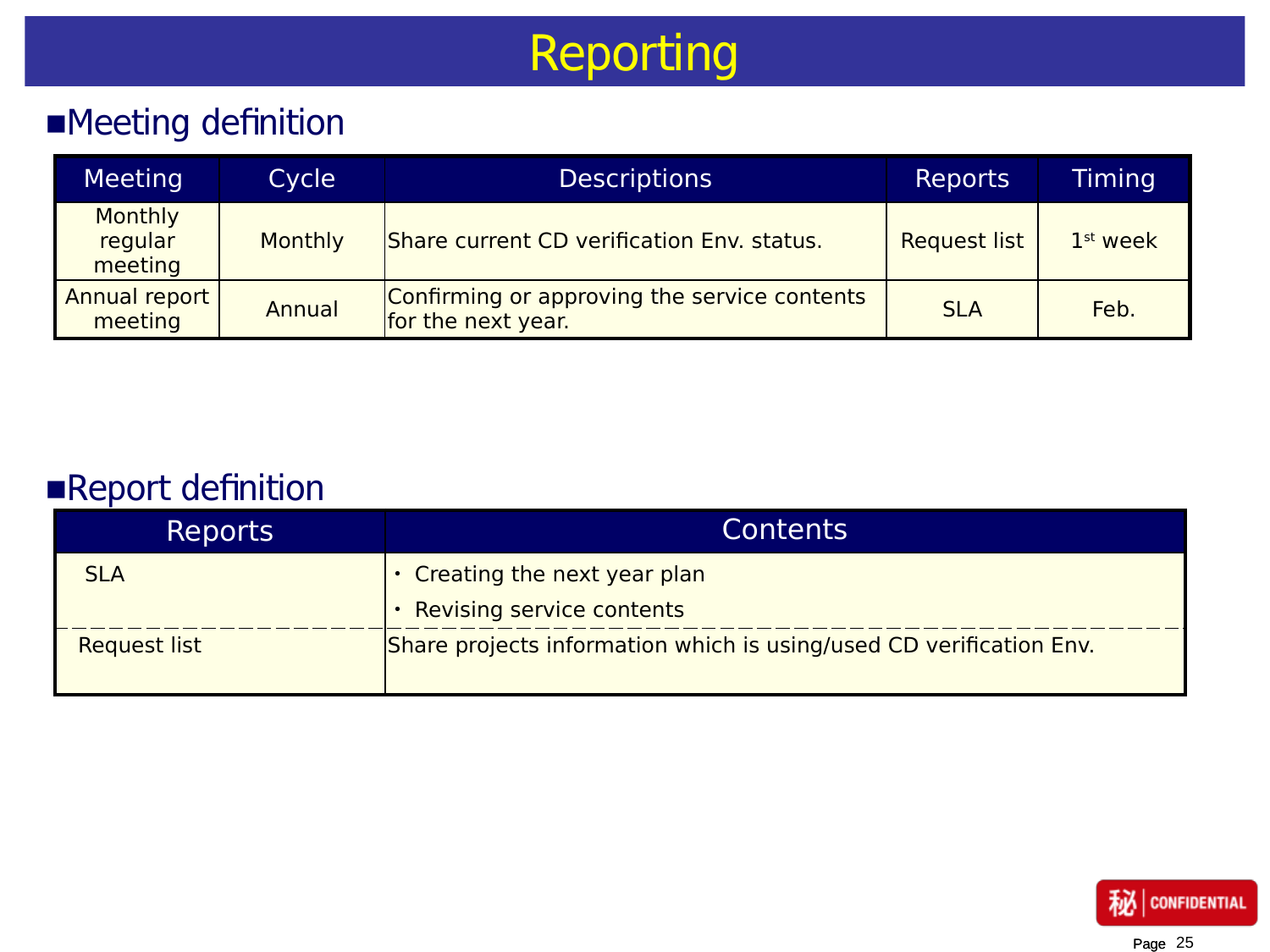

# Reporting
■Meeting definition
| Meeting | Cycle | Descriptions | Reports | Timing |
| --- | --- | --- | --- | --- |
| Monthly regular meeting | Monthly | Share current CD verification Env. status. | Request list | 1st week |
| Annual report meeting | Annual | Confirming or approving the service contents for the next year. | SLA | Feb. |
■Report definition
| Reports | Contents |
| --- | --- |
| SLA | ・Creating the next year plan ・Revising service contents |
| Request list | Share projects information which is using/used CD verification Env. |